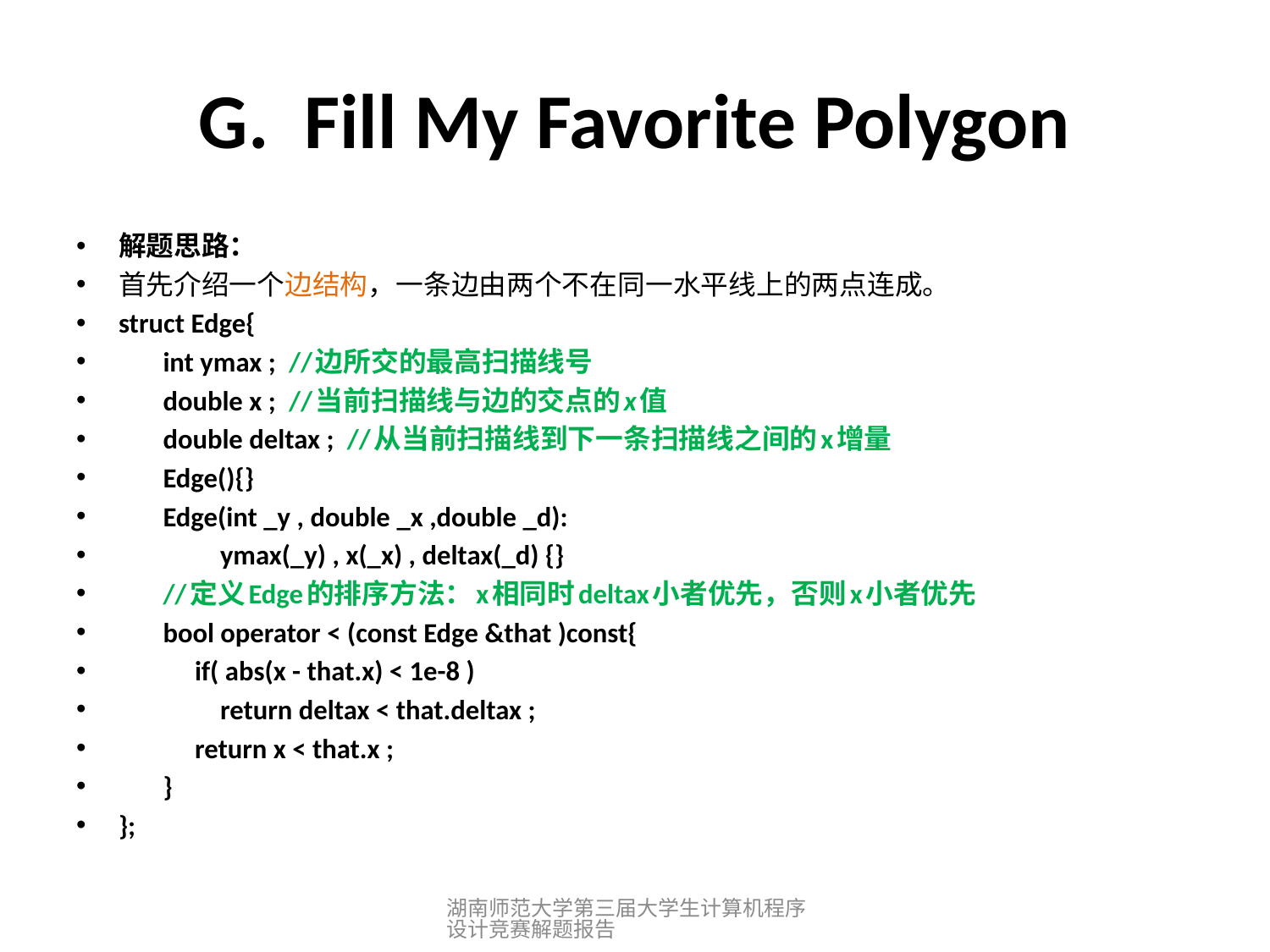

# G.  Fill My Favorite Polygon
解题思路：
首先介绍一个边结构，一条边由两个不在同一水平线上的两点连成。
struct Edge{
       int ymax ;  //边所交的最高扫描线号
       double x ;  //当前扫描线与边的交点的x值
       double deltax ;  //从当前扫描线到下一条扫描线之间的x增量
       Edge(){}
       Edge(int _y , double _x ,double _d):
                ymax(_y) , x(_x) , deltax(_d) {}
       //定义Edge的排序方法：x相同时deltax小者优先，否则x小者优先
       bool operator < (const Edge &that )const{
            if( abs(x - that.x) < 1e-8 )
                return deltax < that.deltax ;
            return x < that.x ;
       }
};
湖南师范大学第三届大学生计算机程序设计竞赛解题报告